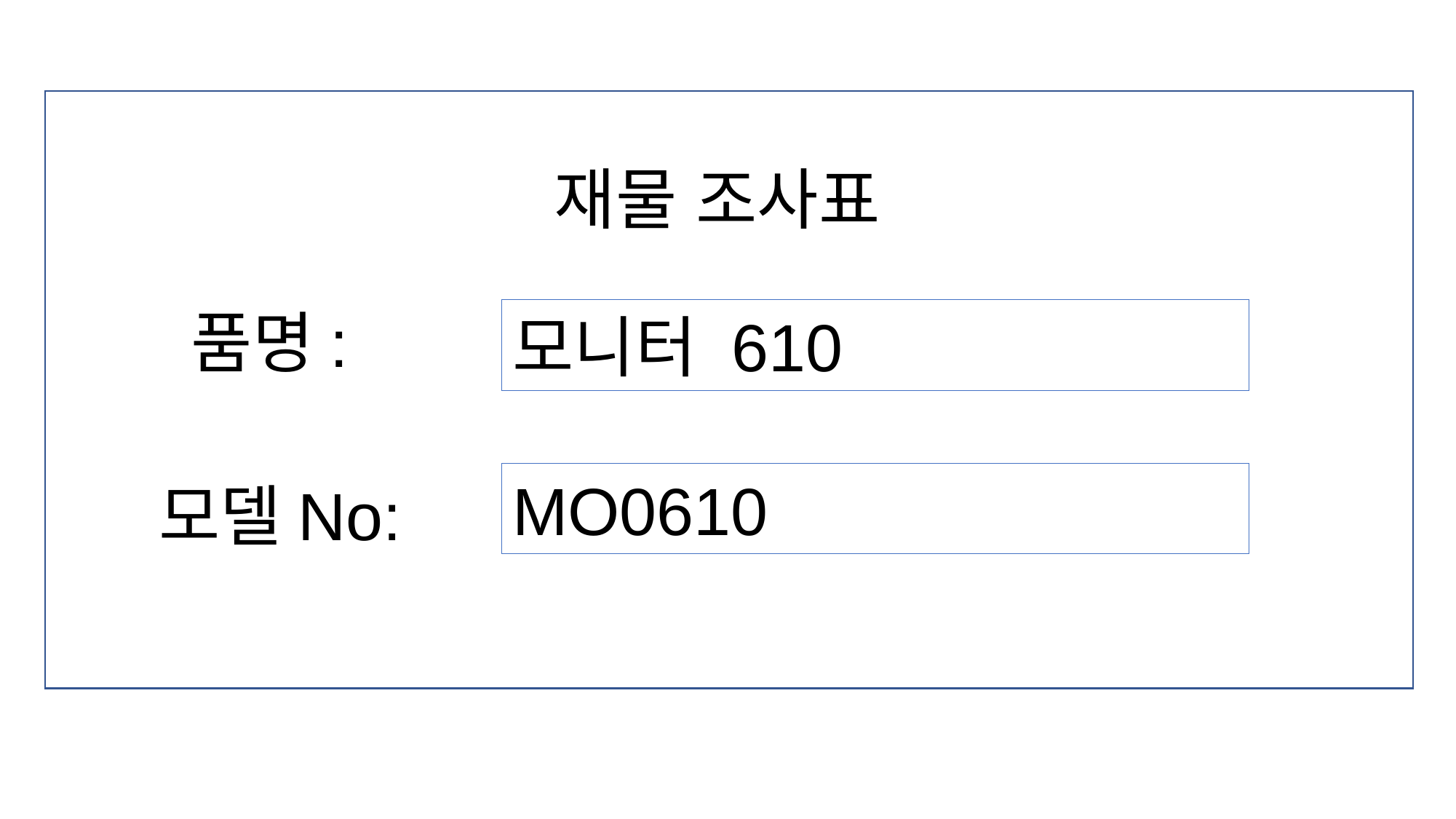

재물 조사표
품명:
모니터 610
MO0610
모델No: